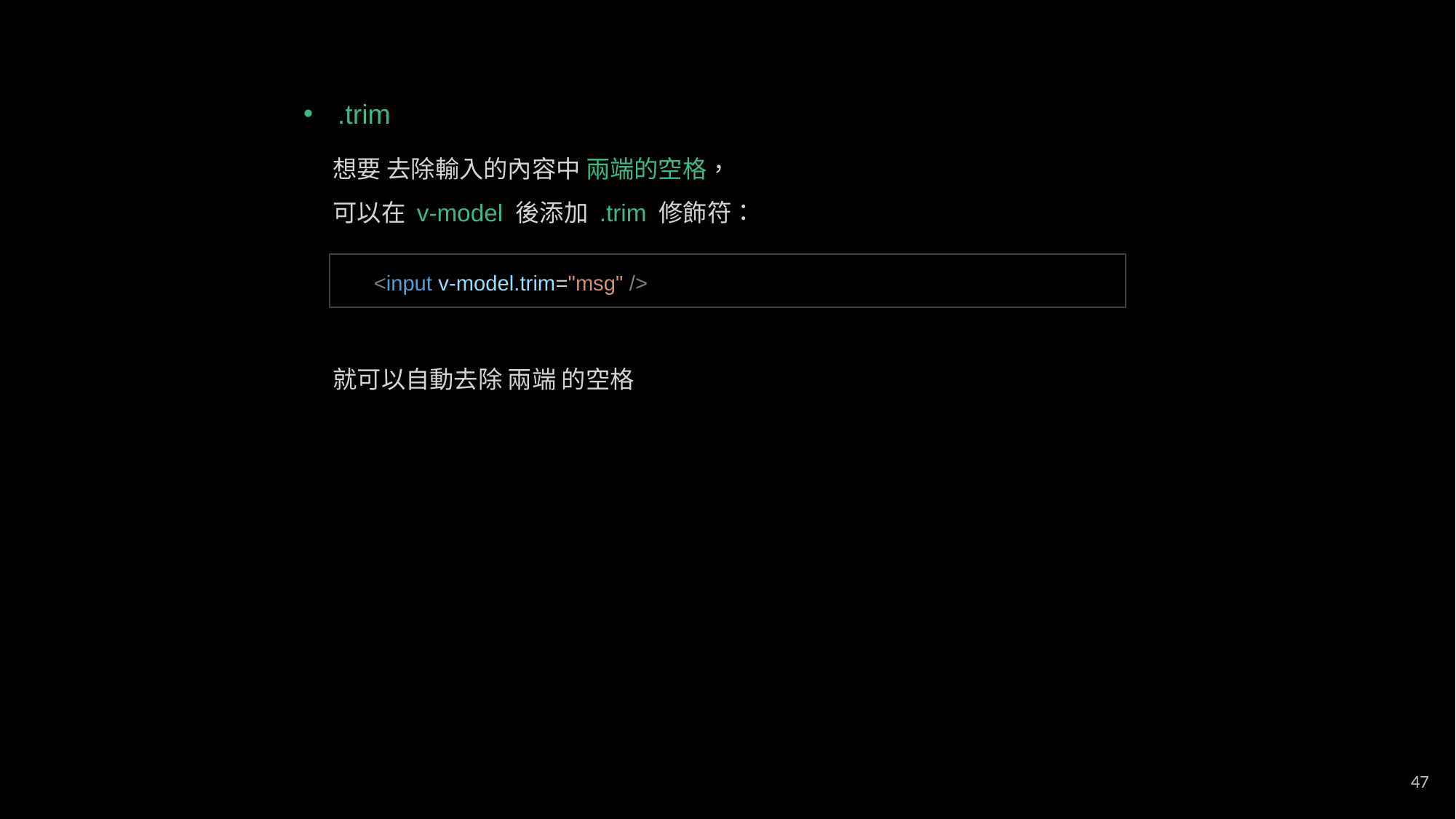

.trim
想要 去除輸入的內容中 兩端的空格，
可以在 v-model 後添加 .trim 修飾符：

<input v-model.trim="msg" />
就可以自動去除 兩端 的空格
47